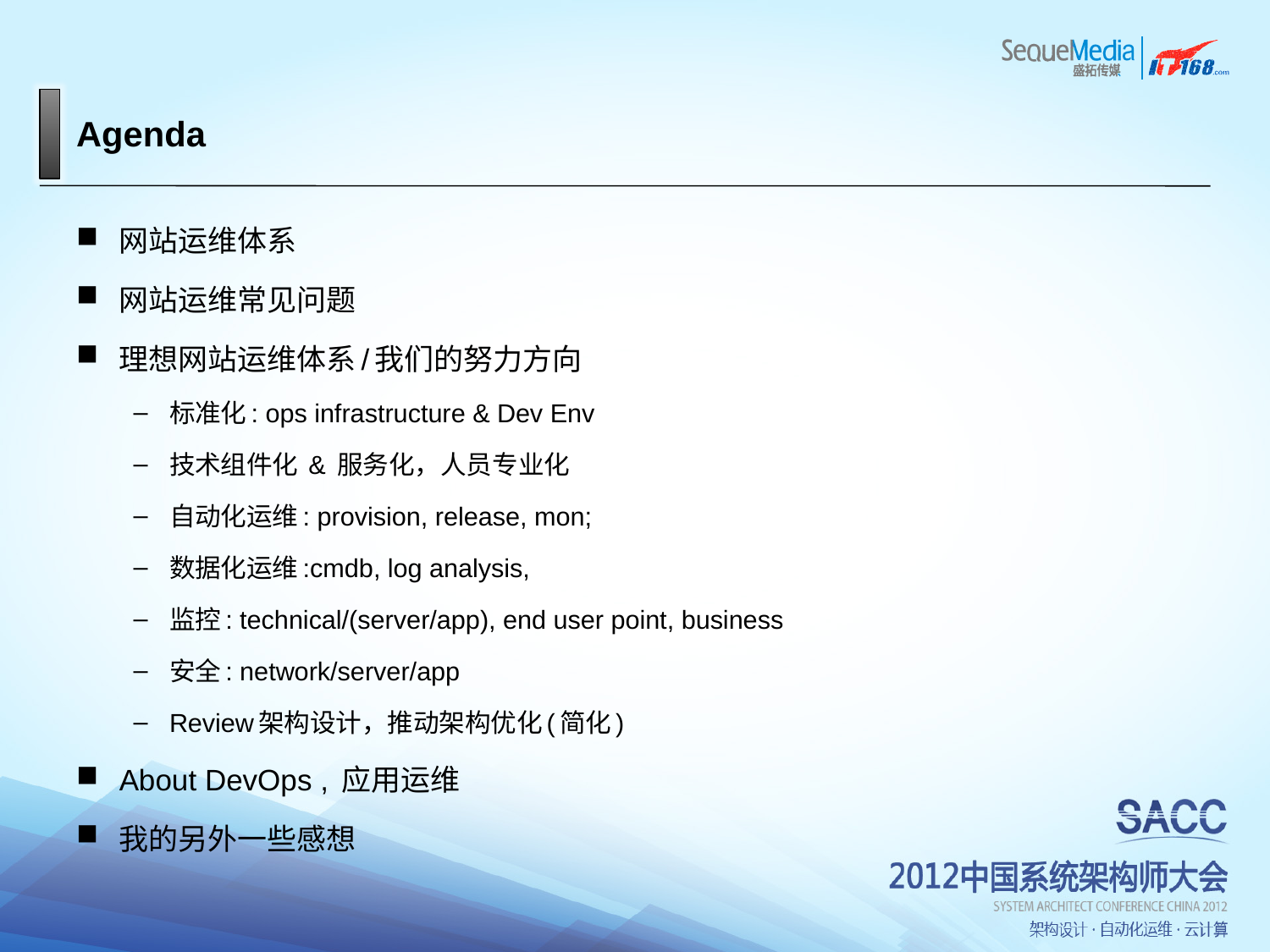

# Agenda
网站运维体系
网站运维常见问题
理想网站运维体系/我们的努力方向
标准化: ops infrastructure & Dev Env
技术组件化 & 服务化，人员专业化
自动化运维: provision, release, mon;
数据化运维:cmdb, log analysis,
监控: technical/(server/app), end user point, business
安全: network/server/app
Review架构设计，推动架构优化(简化)
About DevOps , 应用运维
我的另外一些感想